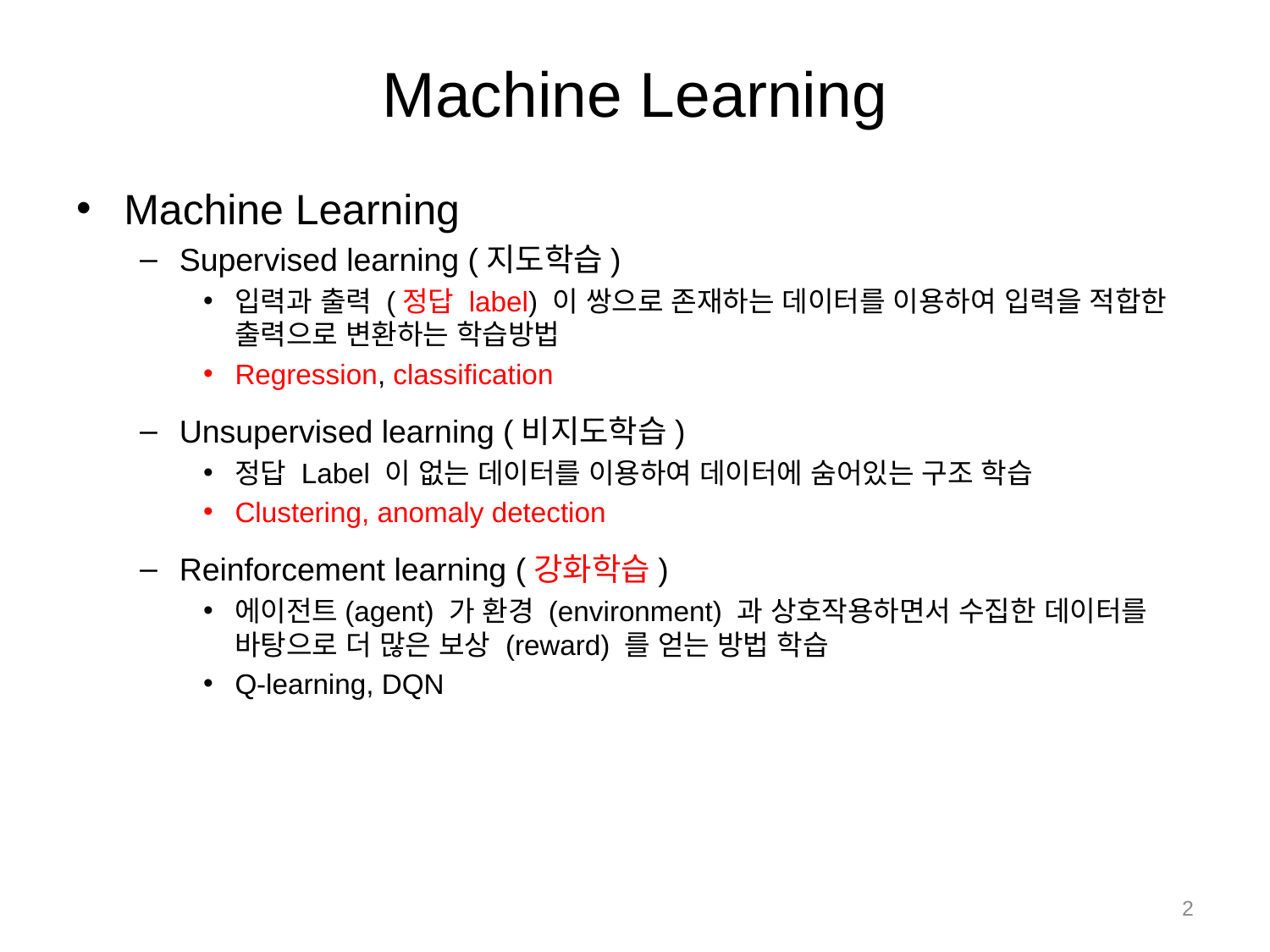

# Machine Learning
Machine Learning
Supervised learning (지도학습)
입력과 출력 (정답 label) 이 쌍으로 존재하는 데이터를 이용하여 입력을 적합한 출력으로 변환하는 학습방법
Regression, classification
Unsupervised learning (비지도학습)
정답 Label 이 없는 데이터를 이용하여 데이터에 숨어있는 구조 학습
Clustering, anomaly detection
Reinforcement learning (강화학습)
에이전트(agent) 가 환경 (environment) 과 상호작용하면서 수집한 데이터를 바탕으로 더 많은 보상 (reward) 를 얻는 방법 학습
Q-learning, DQN
2